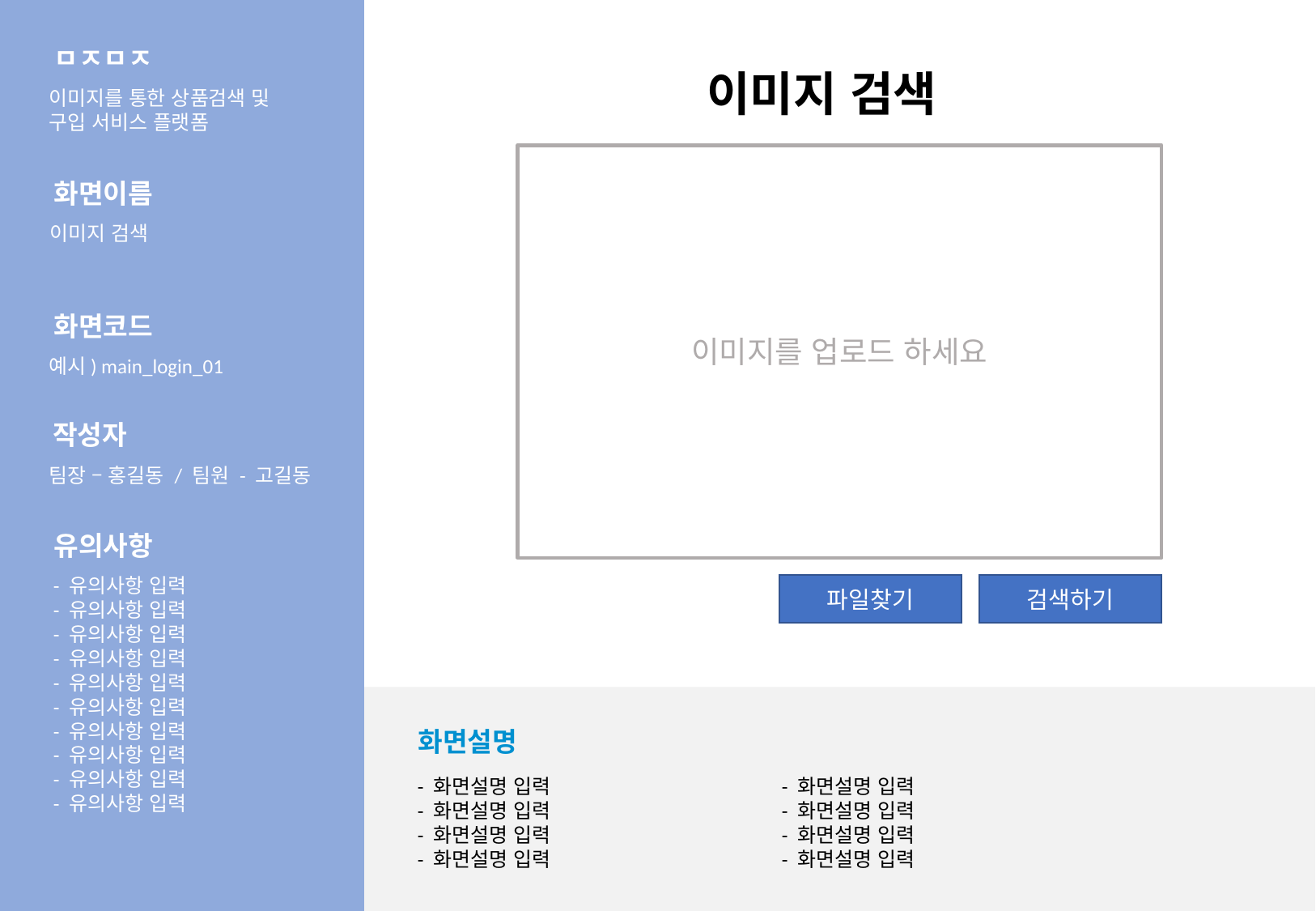

ㅁㅈㅁㅈ
이미지를 통한 상품검색 및 구입 서비스 플랫폼
이미지 검색

이미지를 업로드 하세요

화면이름
이미지 검색
화면코드
예시) main_login_01
작성자
팀장 – 홍길동 / 팀원 - 고길동
유의사항
 - 유의사항 입력
 - 유의사항 입력
 - 유의사항 입력
 - 유의사항 입력
 - 유의사항 입력
 - 유의사항 입력
 - 유의사항 입력
 - 유의사항 입력
 - 유의사항 입력
 - 유의사항 입력
파일찾기
검색하기

화면설명
 - 화면설명 입력
 - 화면설명 입력
 - 화면설명 입력
 - 화면설명 입력
 - 화면설명 입력
 - 화면설명 입력
 - 화면설명 입력
 - 화면설명 입력